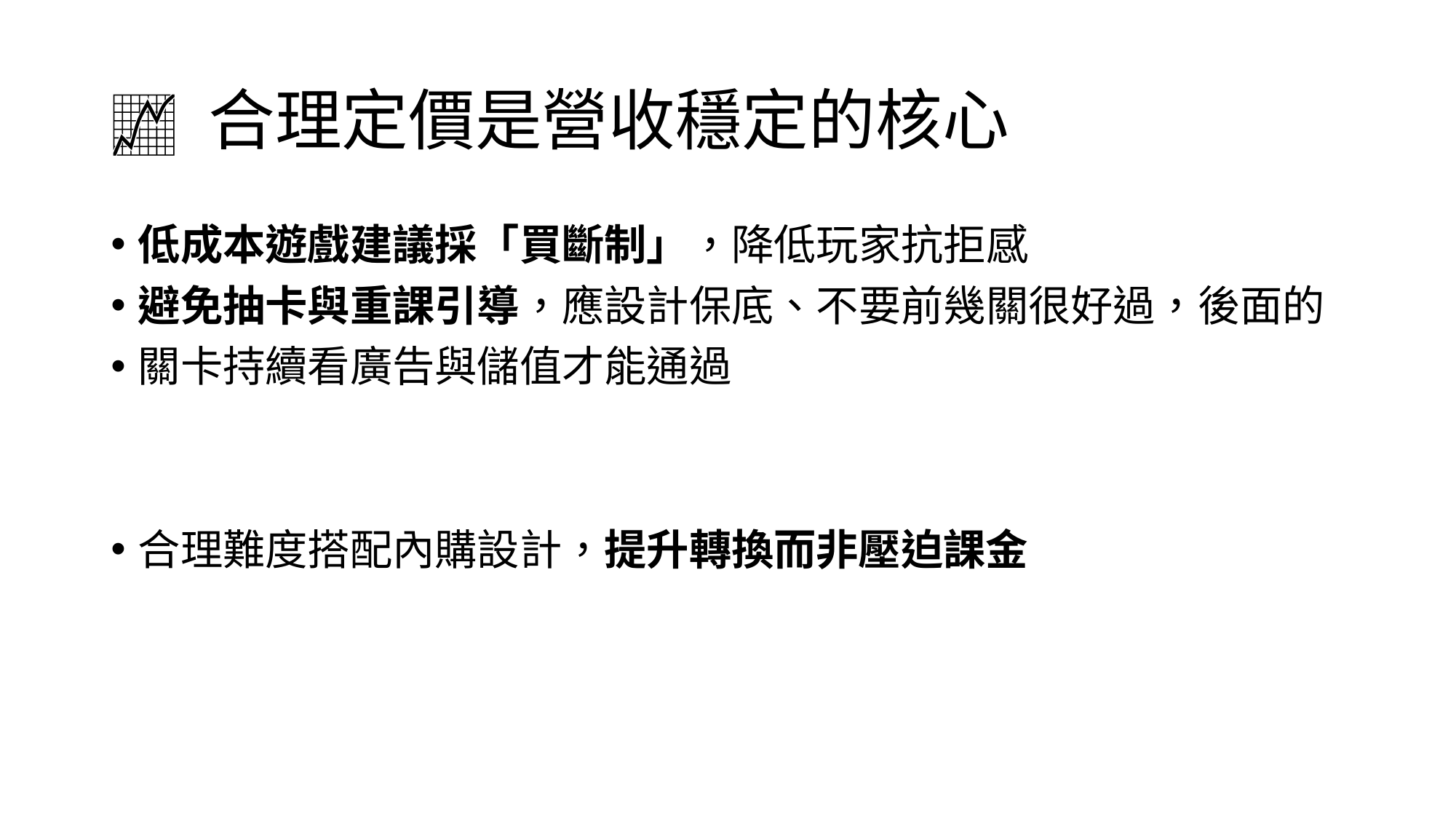

# 📈 合理定價是營收穩定的核心
低成本遊戲建議採「買斷制」，降低玩家抗拒感
避免抽卡與重課引導，應設計保底、不要前幾關很好過，後面的
關卡持續看廣告與儲值才能通過

合理難度搭配內購設計，提升轉換而非壓迫課金